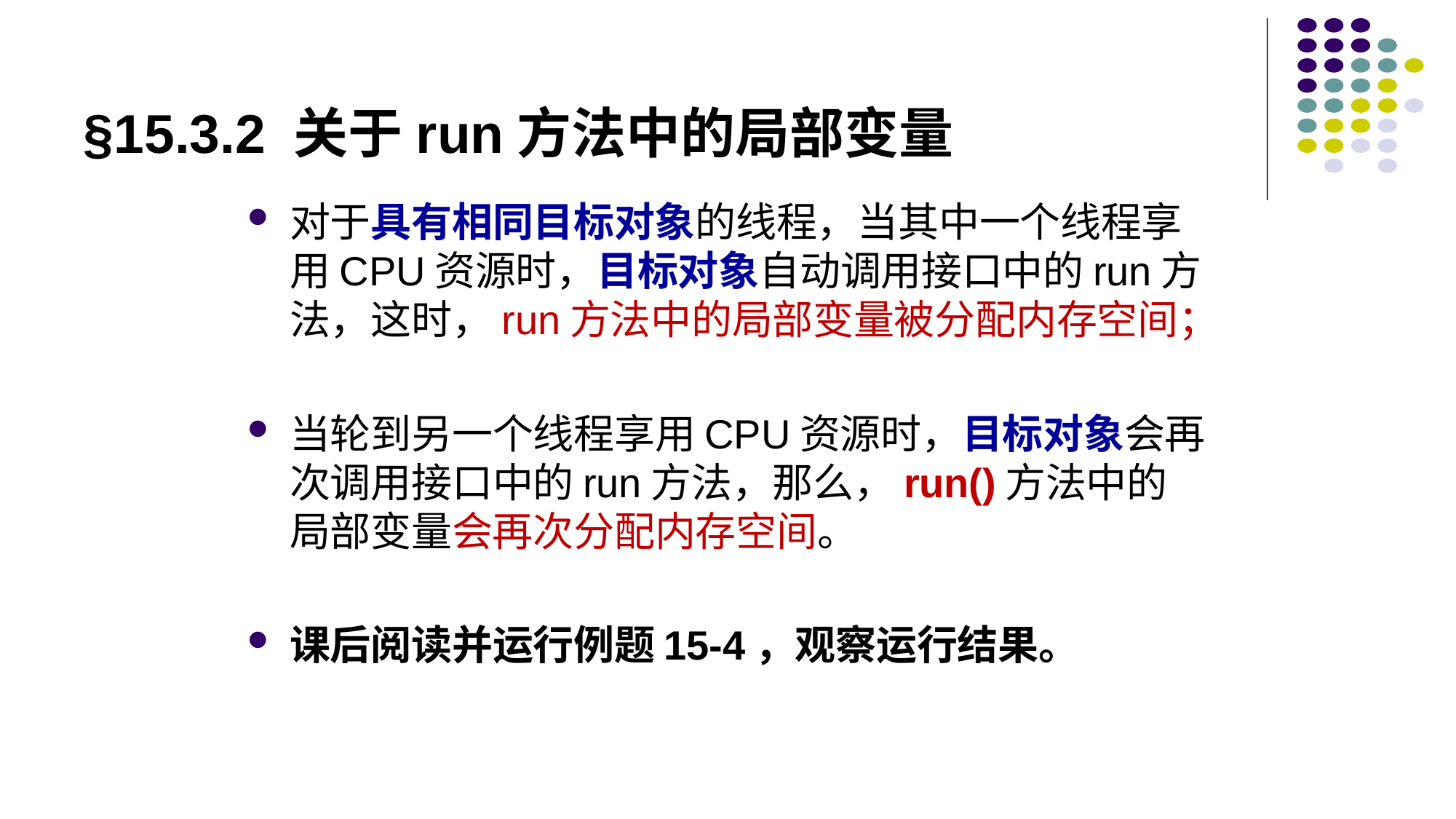

# §15.3.2 关于run方法中的局部变量
对于具有相同目标对象的线程，当其中一个线程享用CPU资源时，目标对象自动调用接口中的run方法，这时，run方法中的局部变量被分配内存空间；

当轮到另一个线程享用CPU资源时，目标对象会再次调用接口中的run方法，那么，run()方法中的局部变量会再次分配内存空间。

课后阅读并运行例题15-4，观察运行结果。
48